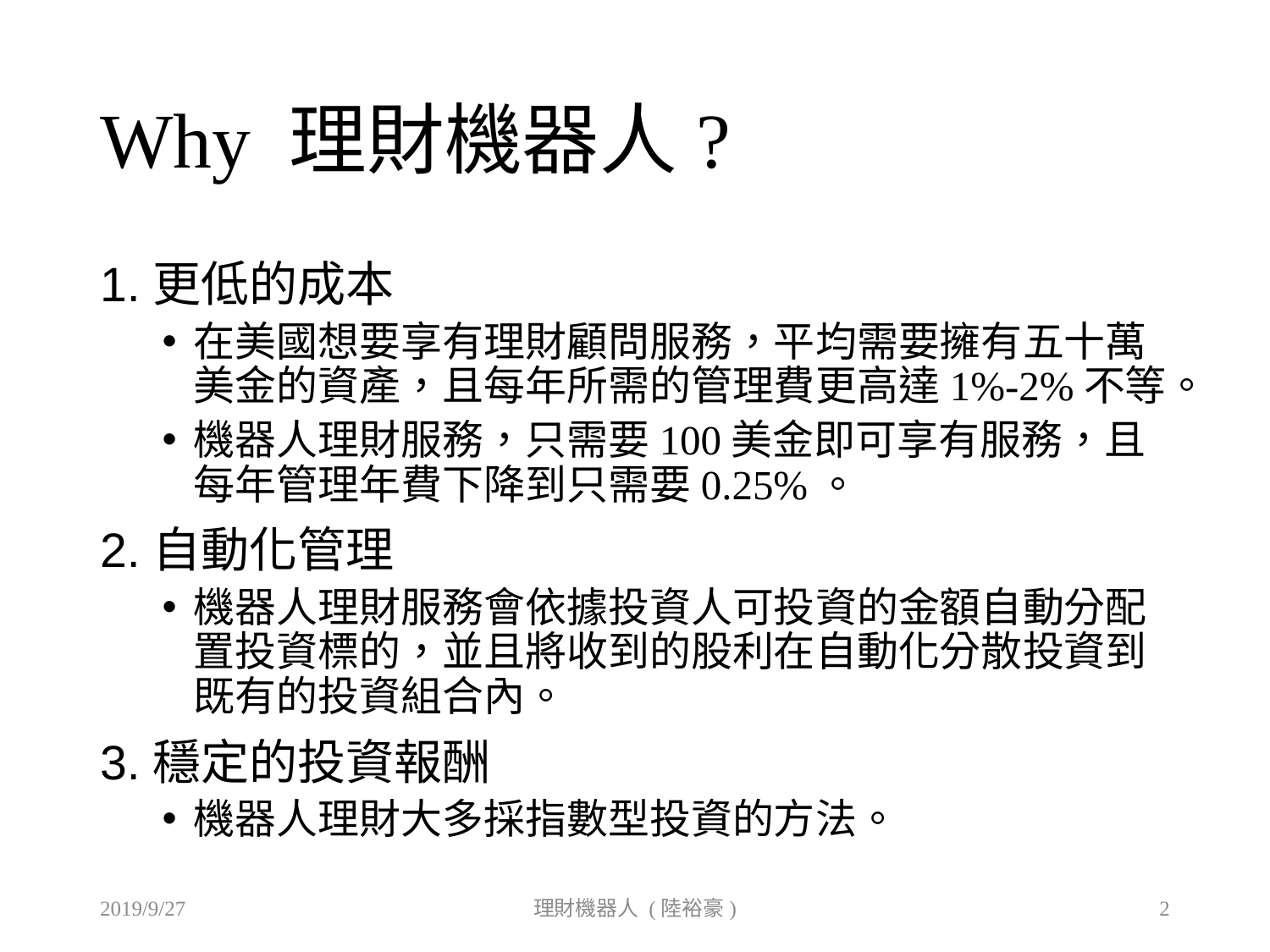

# Why 理財機器人?
更低的成本
在美國想要享有理財顧問服務，平均需要擁有五十萬美金的資產，且每年所需的管理費更高達1%-2%不等。
機器人理財服務，只需要100美金即可享有服務，且每年管理年費下降到只需要0.25%。
自動化管理
機器人理財服務會依據投資人可投資的金額自動分配置投資標的，並且將收到的股利在自動化分散投資到既有的投資組合內。
穩定的投資報酬
機器人理財大多採指數型投資的方法。
2019/9/27
理財機器人 (陸裕豪)
2